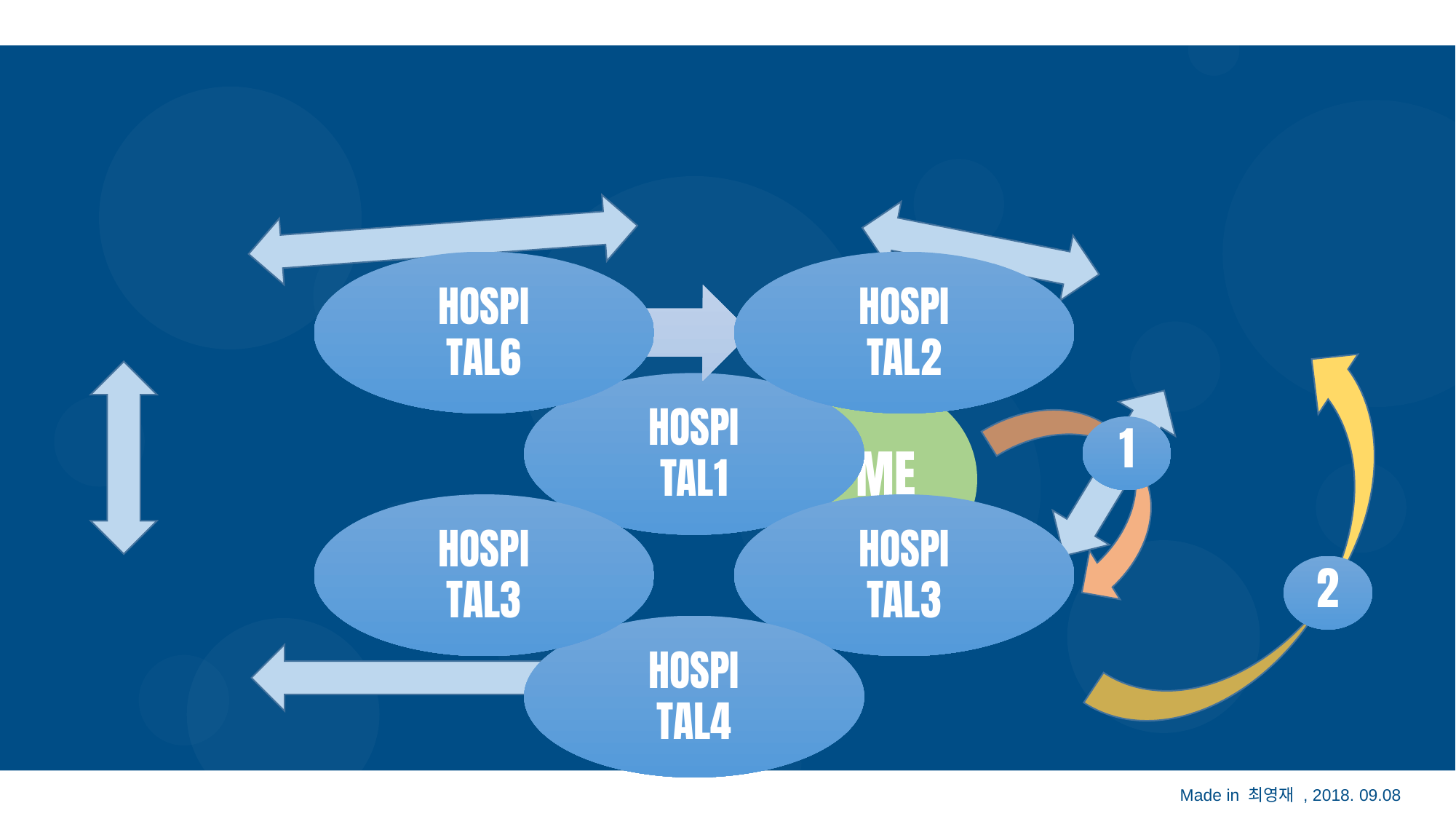

.
02. 프로그램 설명
HOSPI
TAL1
HOSPI
TAL2
HOSPI
TAL3
HOSPI
TAL4
HOSPI
TAL3
HOSPI
TAL6

ME

1

2

Made in 최영재 , 2018. 09.08